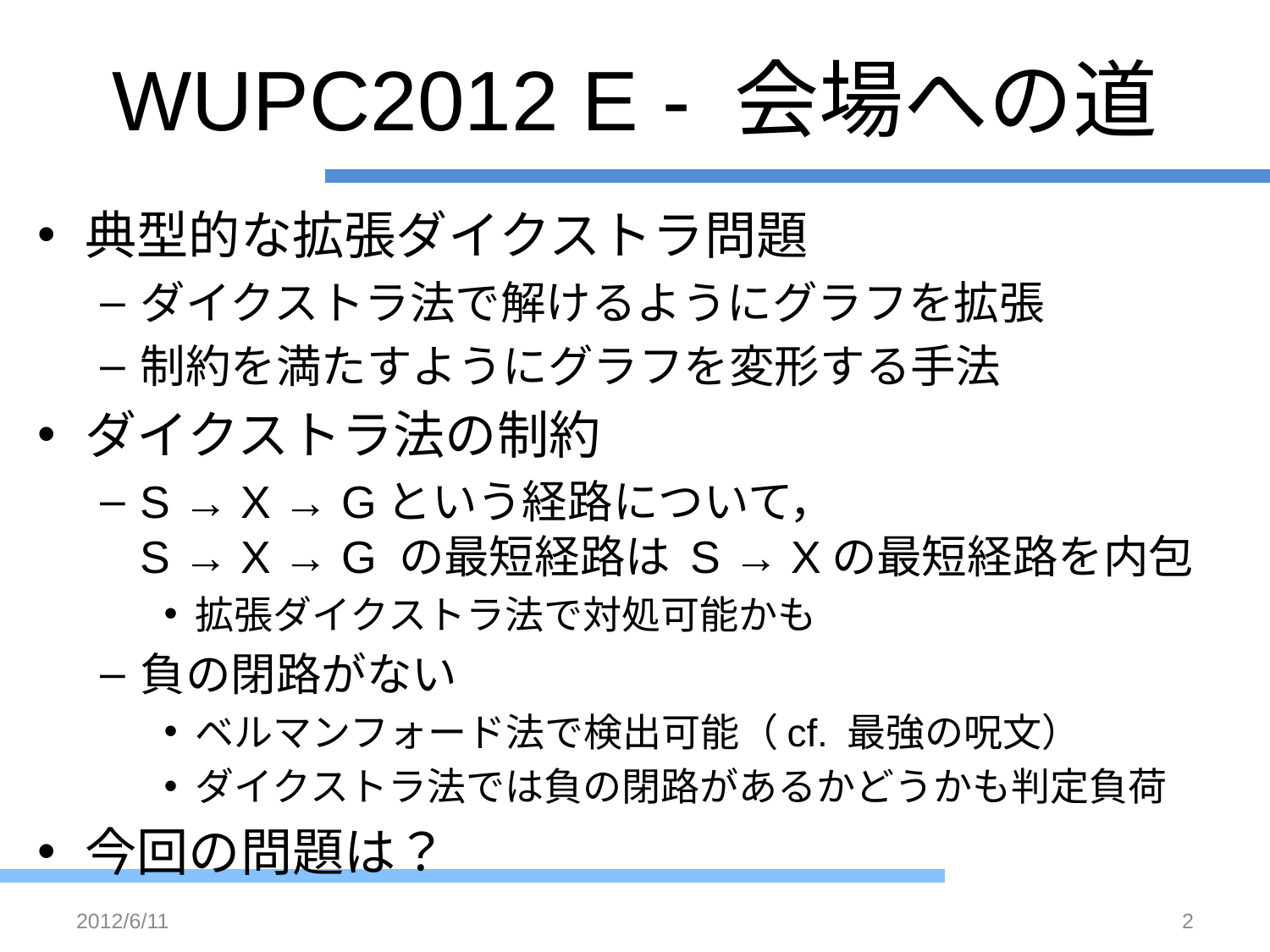

# WUPC2012 E - 会場への道
典型的な拡張ダイクストラ問題
ダイクストラ法で解けるようにグラフを拡張
制約を満たすようにグラフを変形する手法
ダイクストラ法の制約
S → X → Gという経路について，
S → X → G の最短経路は S → Xの最短経路を内包
拡張ダイクストラ法で対処可能かも
負の閉路がない
ベルマンフォード法で検出可能（cf. 最強の呪文）
ダイクストラ法では負の閉路があるかどうかも判定負荷
今回の問題は？
2012/6/11

2